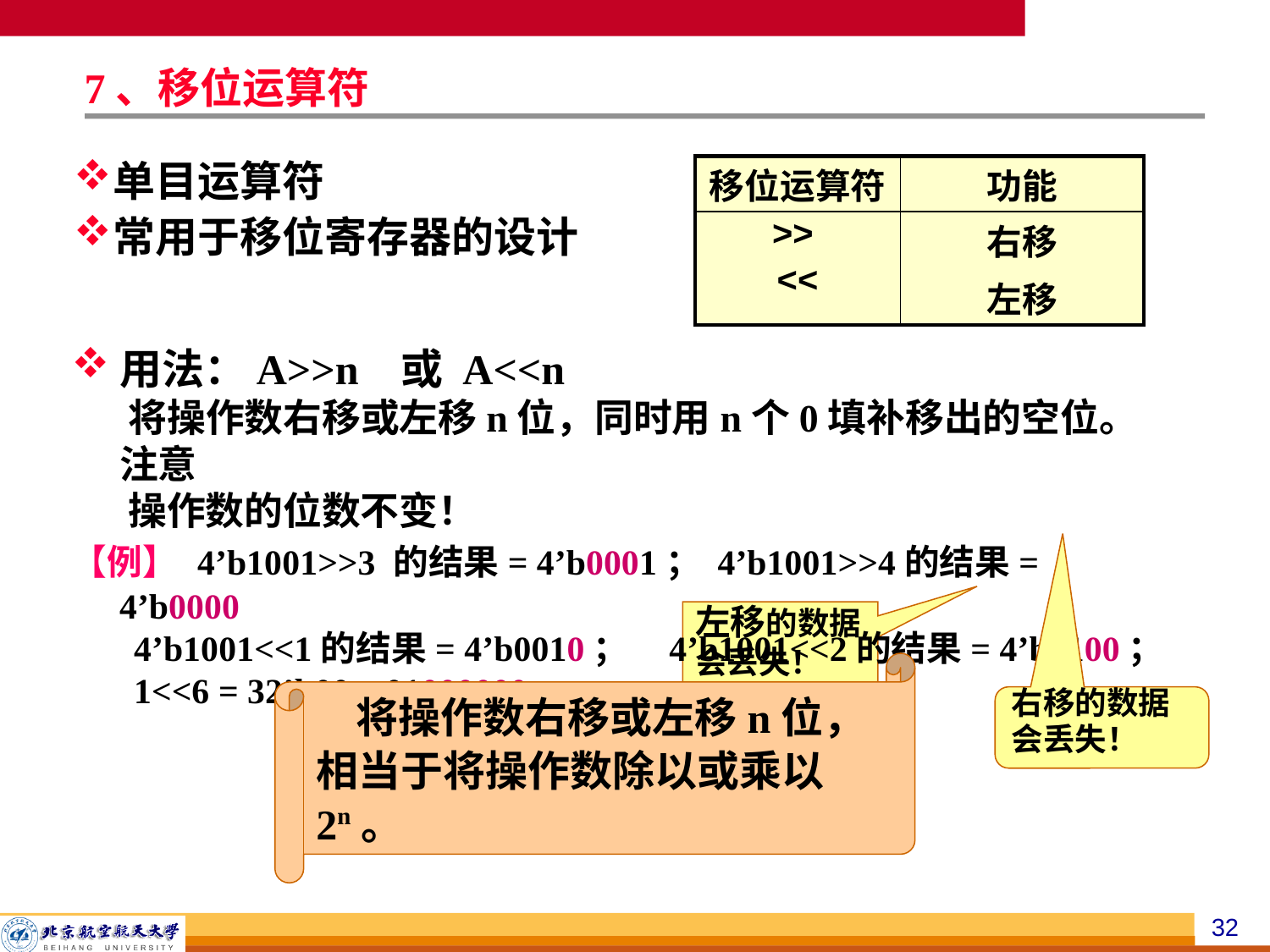

# 7、移位运算符
单目运算符
常用于移位寄存器的设计
| 移位运算符 | 功能 |
| --- | --- |
| >> << | 右移 左移 |
用法：A>>n   或 A<<n
      将操作数右移或左移n位，同时用n个0填补移出的空位。注意
 操作数的位数不变！
【例】 4’b1001>>3 的结果= 4’b0001； 4’b1001>>4的结果= 4’b0000
       4’b1001<<1的结果= 4’b0010；    4’b1001<<2的结果= 4’b0100；
       1<<6 = 32’b00…01000000
左移的数据会丢失！
右移的数据会丢失！
将操作数右移或左移n位，相当于将操作数除以或乘以2n。